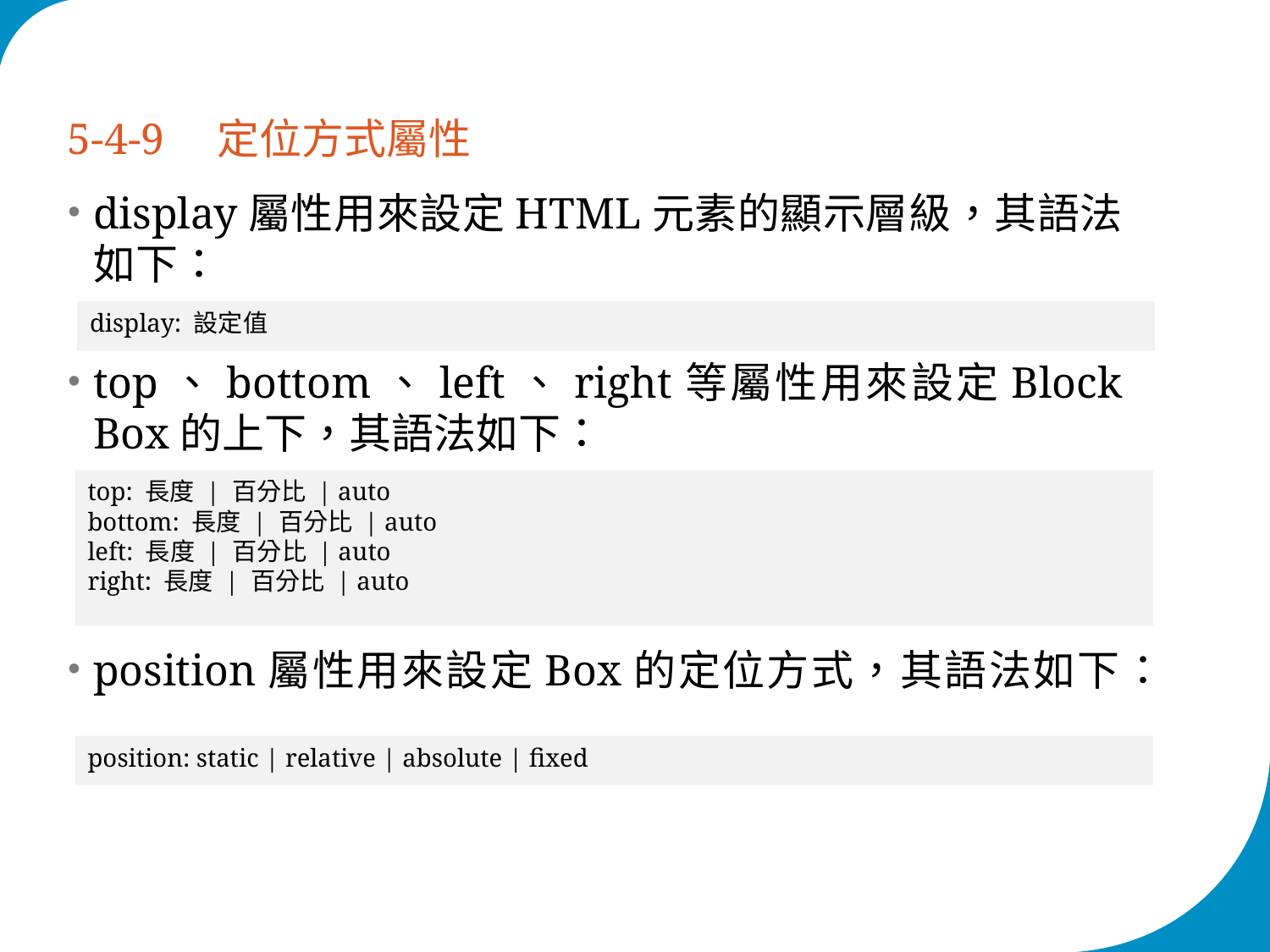

5-4-9　定位方式屬性
display屬性用來設定HTML元素的顯示層級，其語法如下：

top、bottom、left、right等屬性用來設定Block Box的上下，其語法如下：

position屬性用來設定Box的定位方式，其語法如下：

display: 設定值
top: 長度 | 百分比 | auto
bottom: 長度 | 百分比 | auto
left: 長度 | 百分比 | auto
right: 長度 | 百分比 | auto
position: static | relative | absolute | fixed